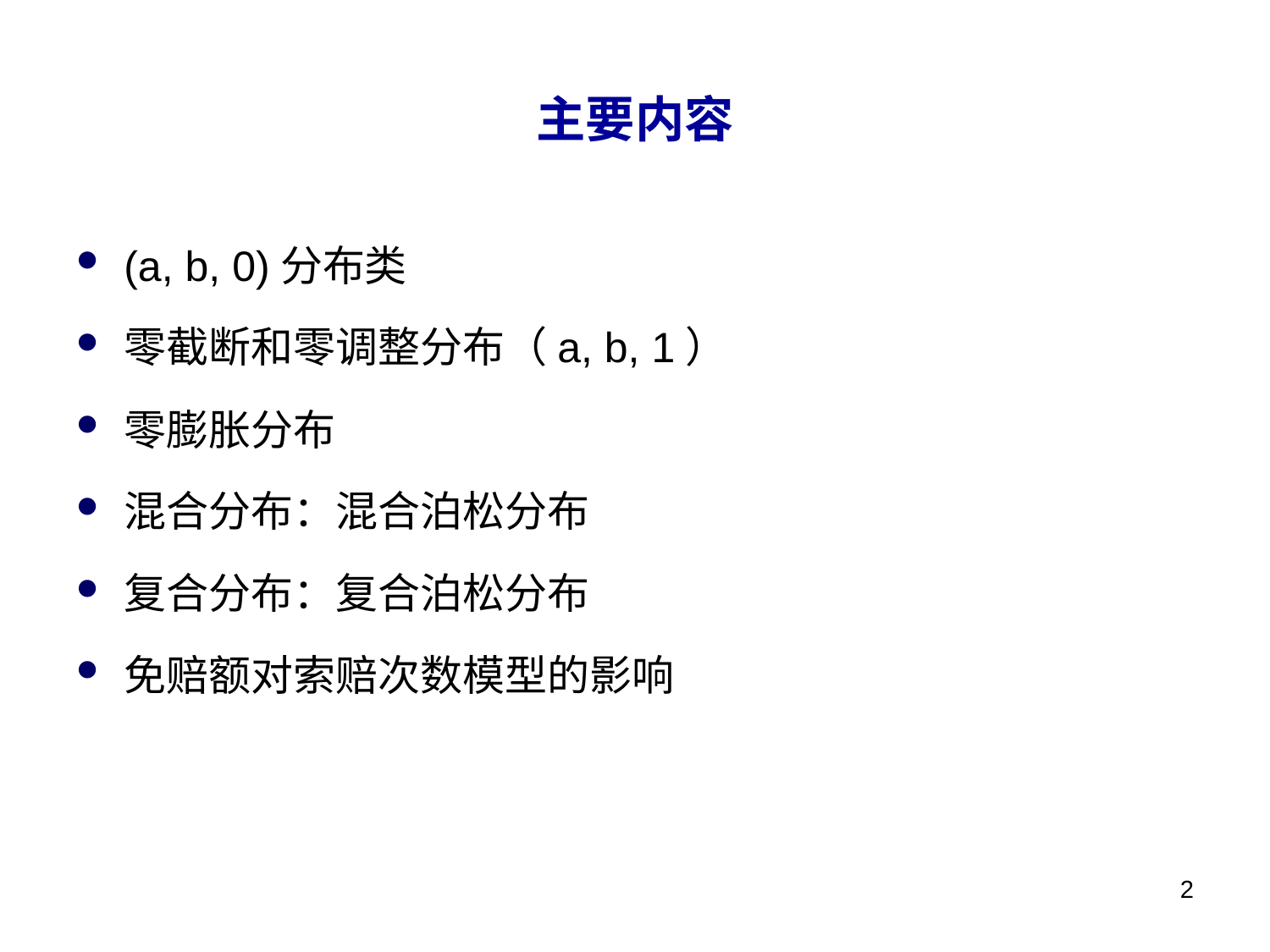

# 主要内容
(a, b, 0)分布类
零截断和零调整分布（a, b, 1）
零膨胀分布
混合分布：混合泊松分布
复合分布：复合泊松分布
免赔额对索赔次数模型的影响
2